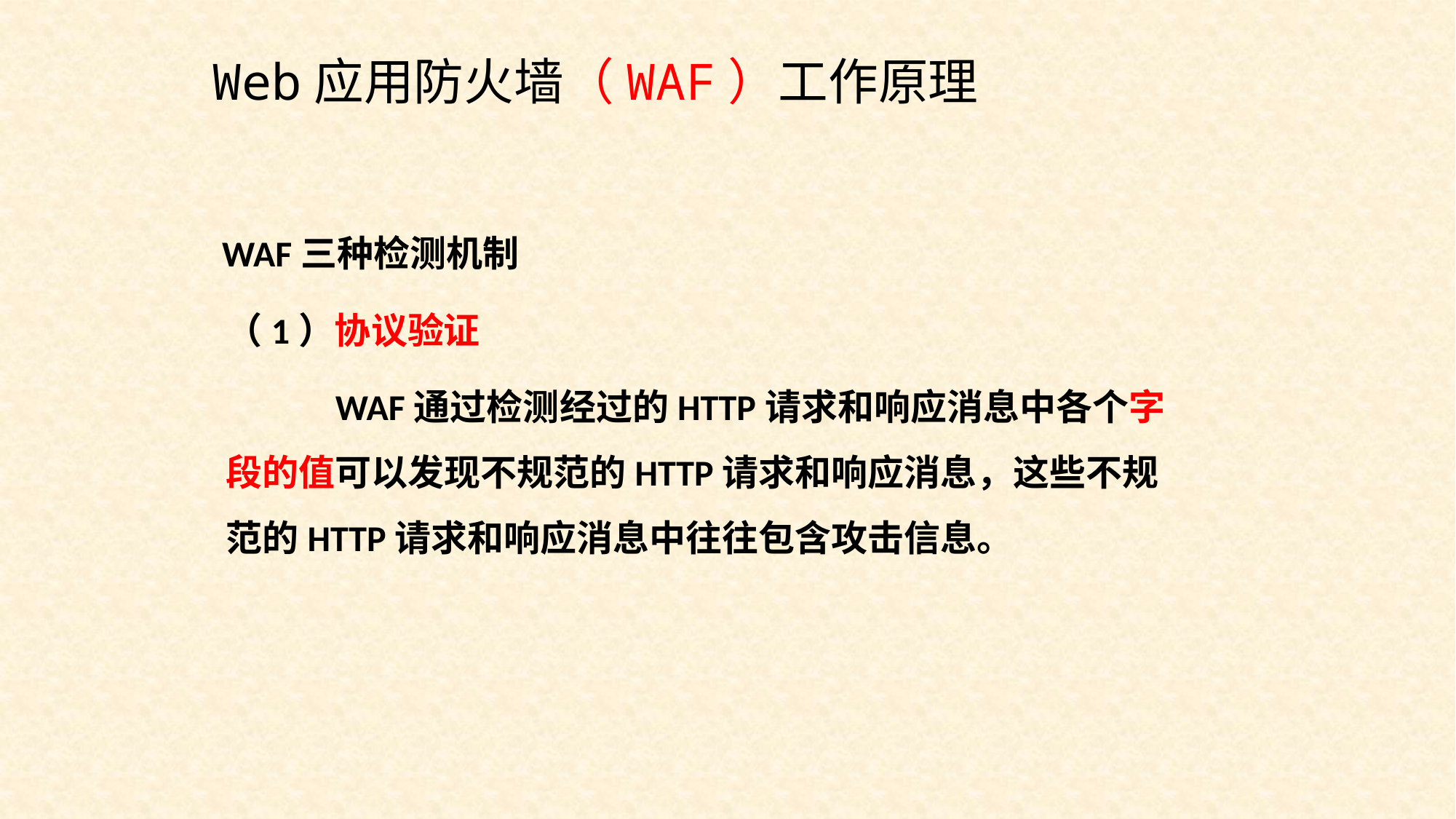

# Web应用防火墙（WAF）工作原理
  WAF三种检测机制
	（1）协议验证
		WAF通过检测经过的HTTP请求和响应消息中各个字段的值可以发现不规范的HTTP请求和响应消息，这些不规范的HTTP请求和响应消息中往往包含攻击信息。